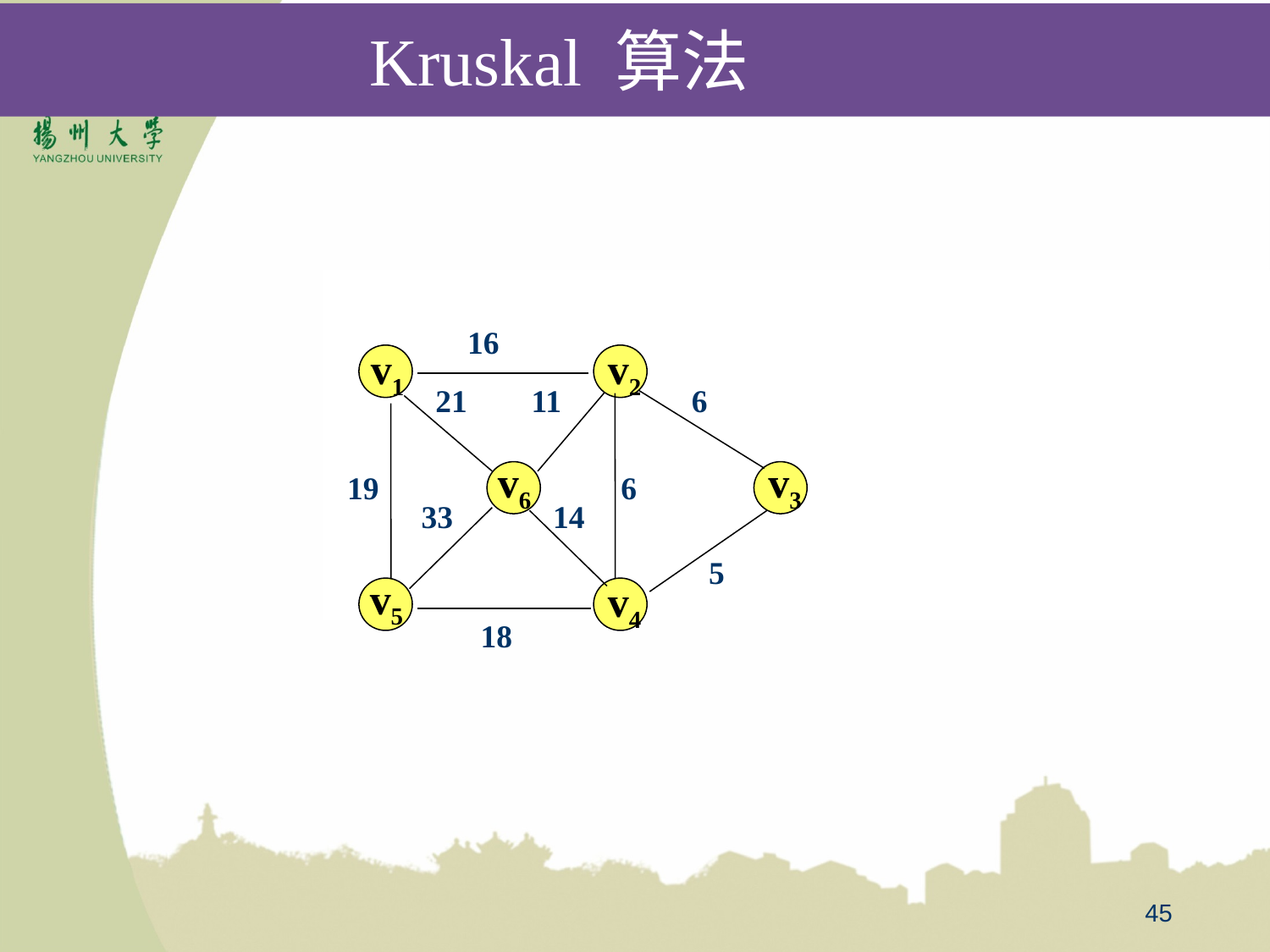

# Kruskal 算法

16
v1
v2

21
11
6

v6
v3
19

6

33
14

5
v5
v4

18
45